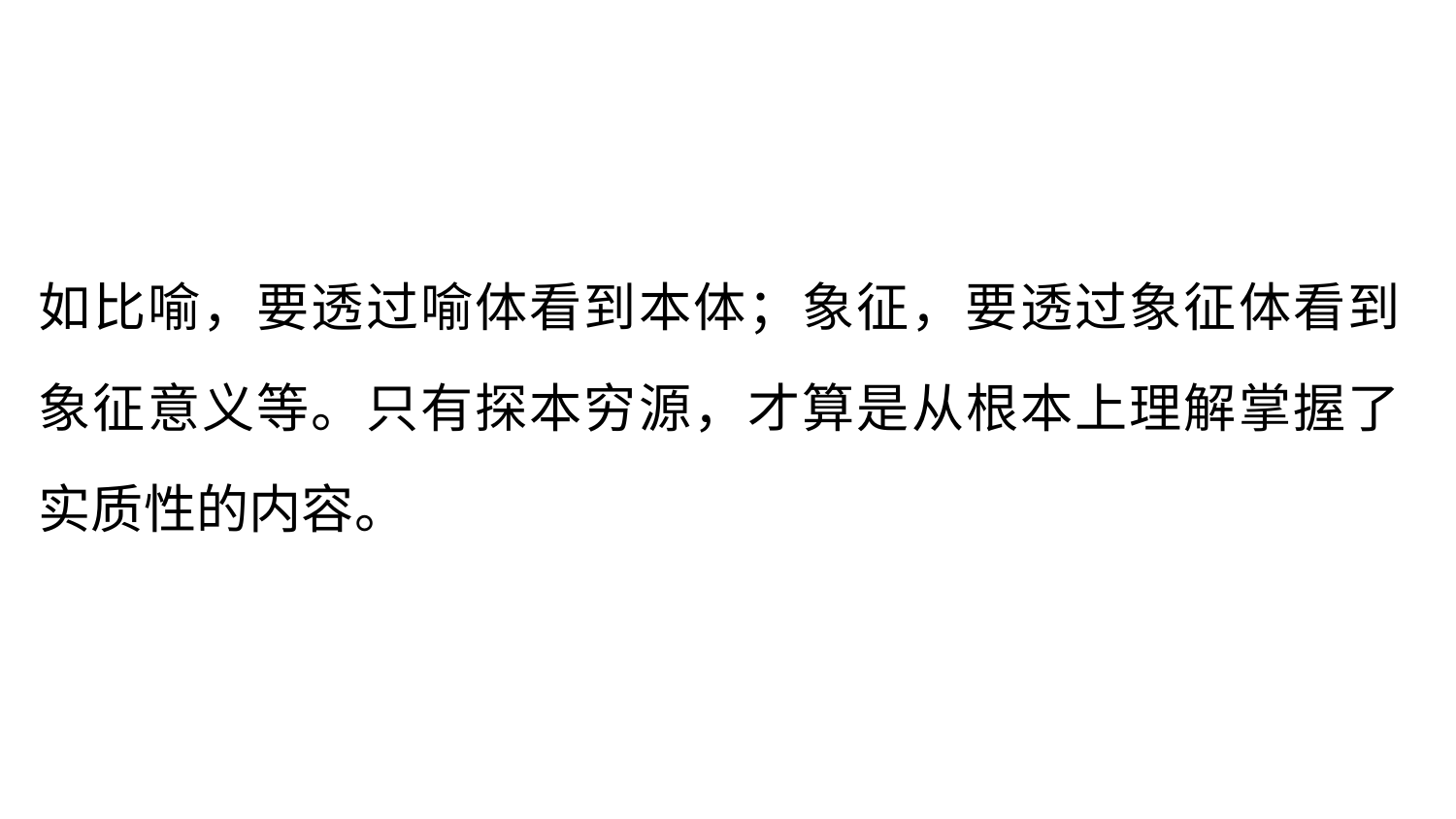

如比喻，要透过喻体看到本体；象征，要透过象征体看到象征意义等。只有探本穷源，才算是从根本上理解掌握了实质性的内容。